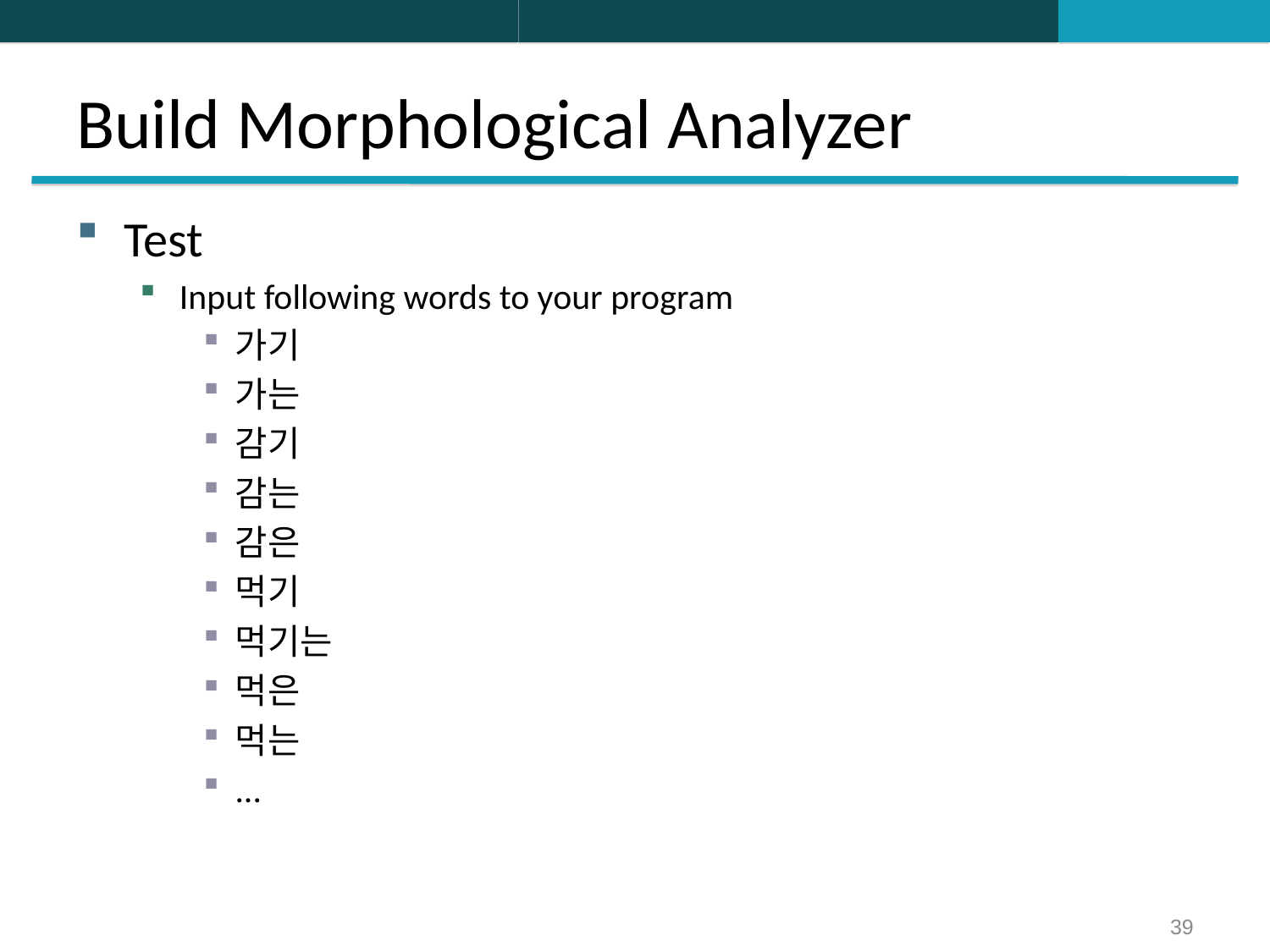

# Build Morphological Analyzer
Test
Input following words to your program
가기
가는
감기
감는
감은
먹기
먹기는
먹은
먹는
...

39